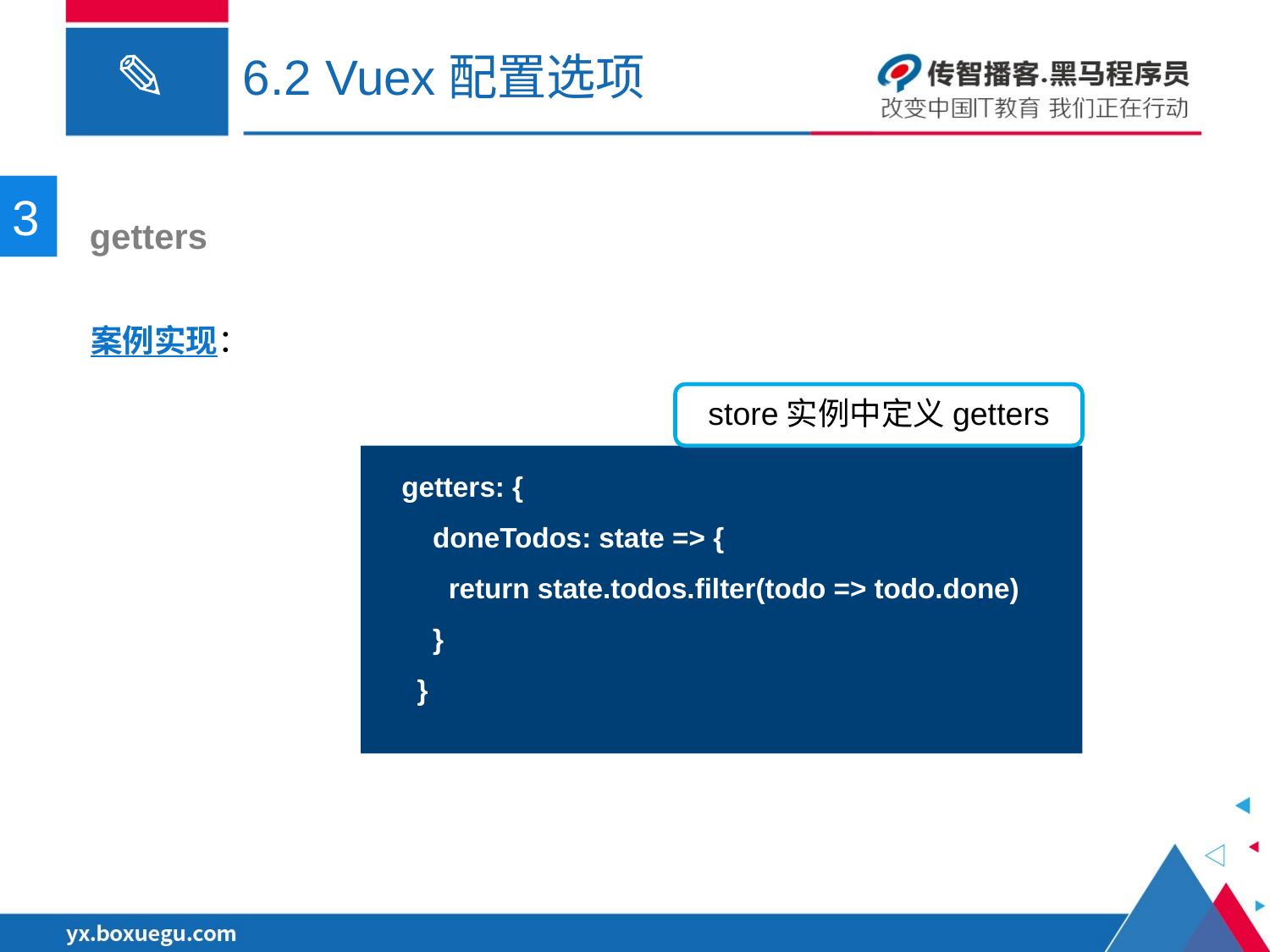

# 6.2 Vuex配置选项

3
  getters
案例实现：
store实例中定义getters

getters: {
    doneTodos: state => {
      return state.todos.filter(todo => todo.done)
    }
  }